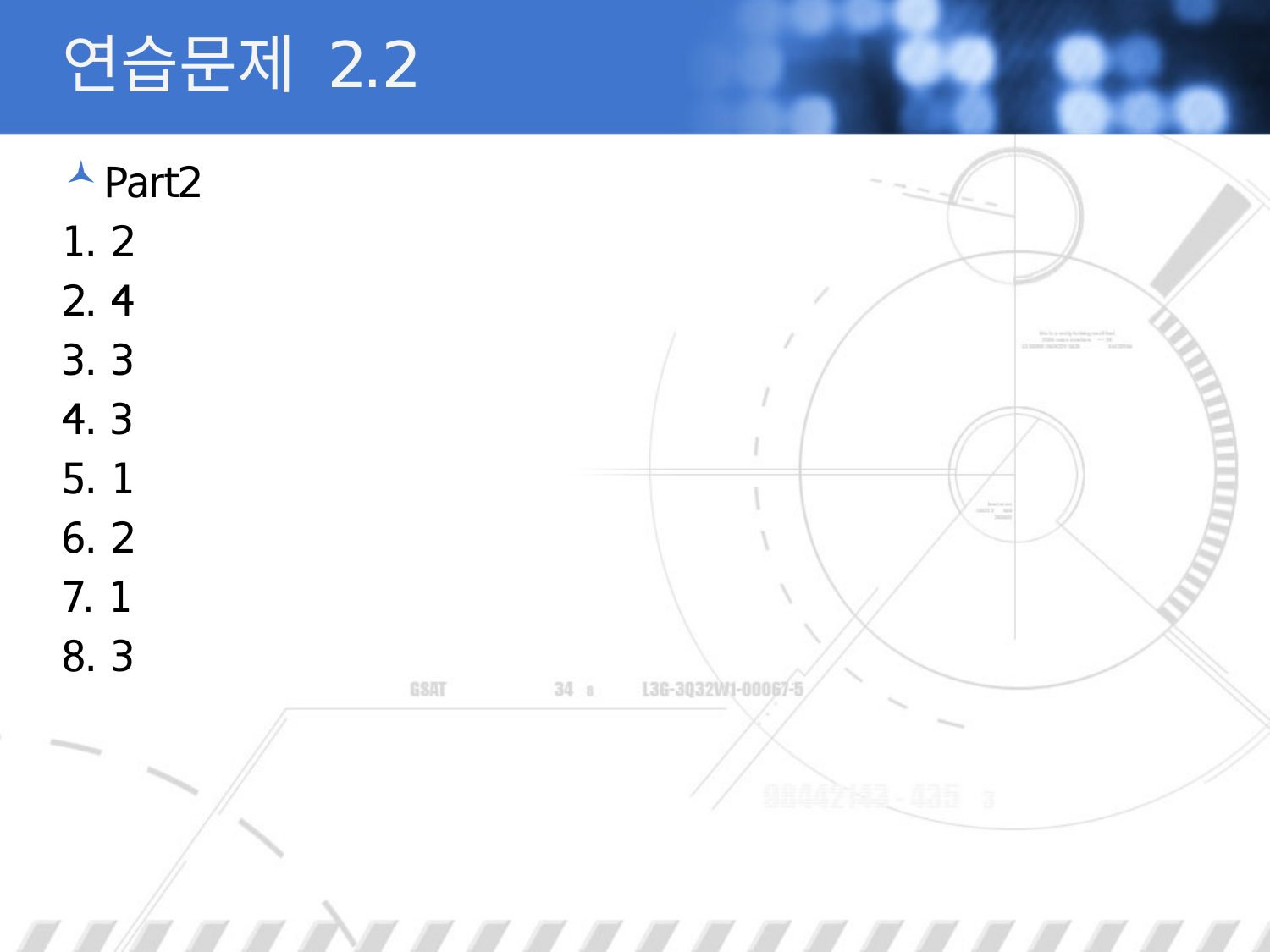

# 연습문제 2.2
Part2
1. 2
2. 4
3. 3
4. 3
5. 1
6. 2
7. 1
8. 3